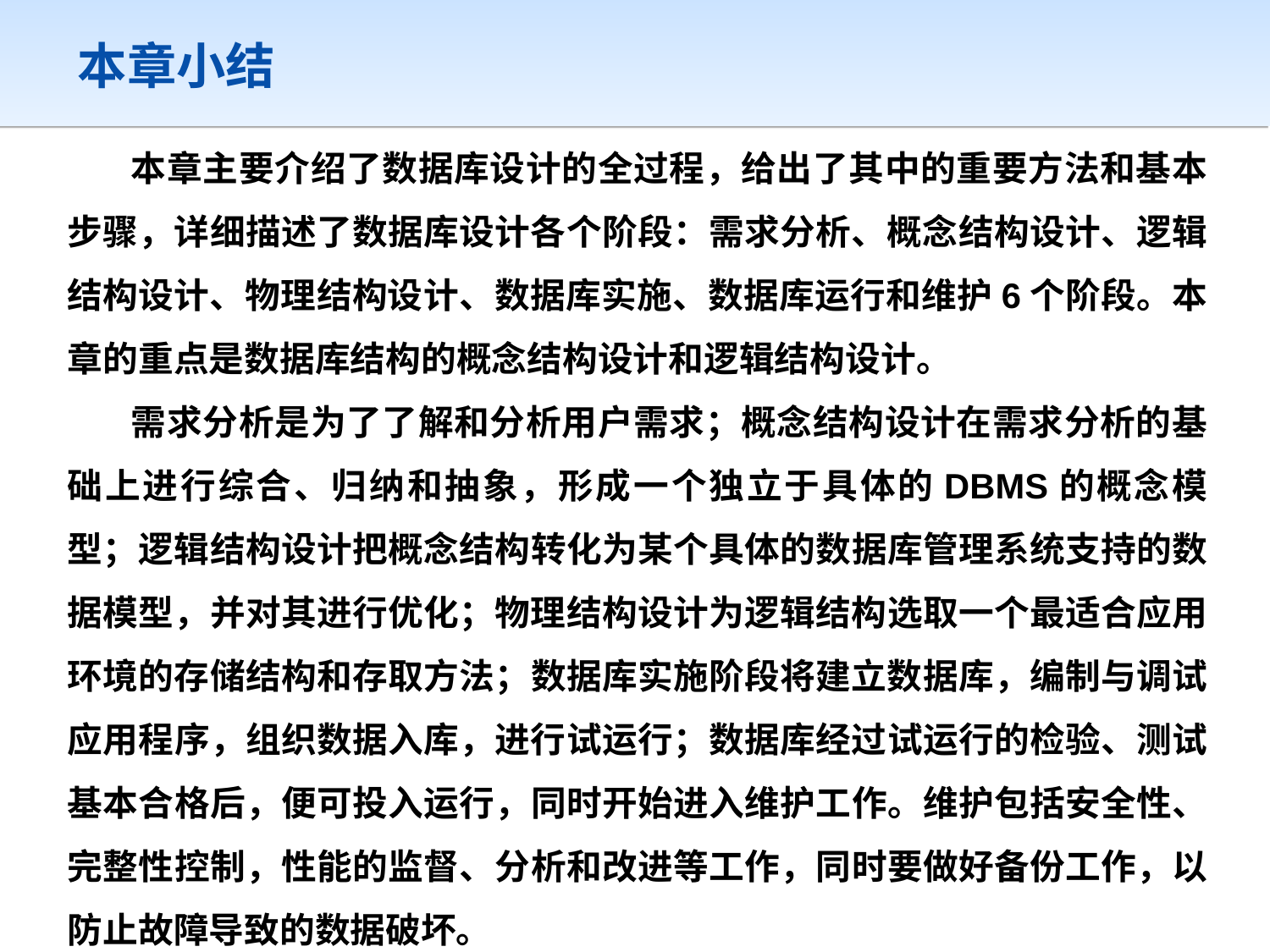

# 本章小结
本章主要介绍了数据库设计的全过程，给出了其中的重要方法和基本步骤，详细描述了数据库设计各个阶段：需求分析、概念结构设计、逻辑结构设计、物理结构设计、数据库实施、数据库运行和维护6个阶段。本章的重点是数据库结构的概念结构设计和逻辑结构设计。
需求分析是为了了解和分析用户需求；概念结构设计在需求分析的基础上进行综合、归纳和抽象，形成一个独立于具体的DBMS的概念模型；逻辑结构设计把概念结构转化为某个具体的数据库管理系统支持的数据模型，并对其进行优化；物理结构设计为逻辑结构选取一个最适合应用环境的存储结构和存取方法；数据库实施阶段将建立数据库，编制与调试应用程序，组织数据入库，进行试运行；数据库经过试运行的检验、测试基本合格后，便可投入运行，同时开始进入维护工作。维护包括安全性、完整性控制，性能的监督、分析和改进等工作，同时要做好备份工作，以防止故障导致的数据破坏。